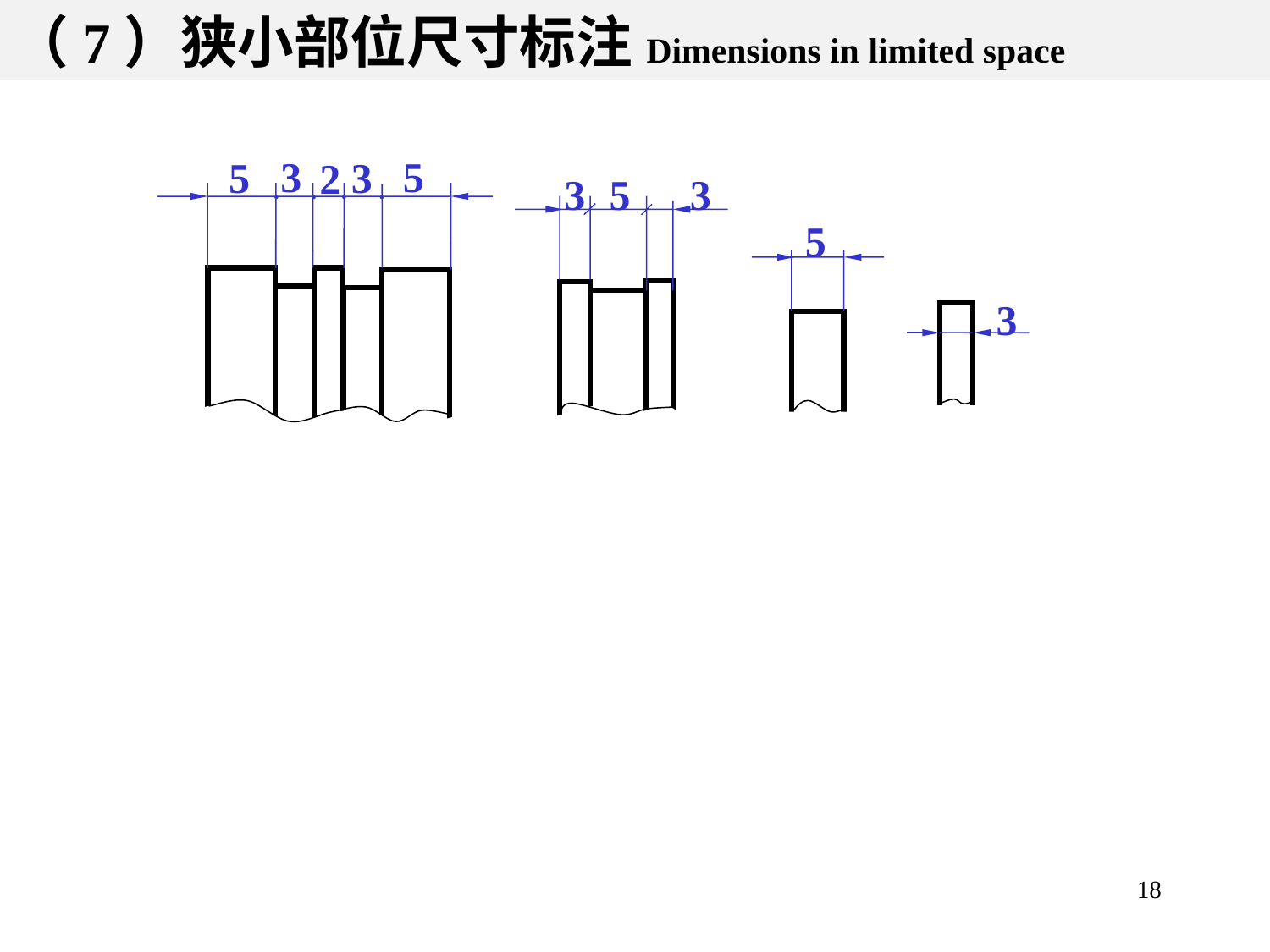

（7）狭小部位尺寸标注Dimensions in limited space
3
5
5
3
2

●
●
●
●

3
5
3

5

3

18